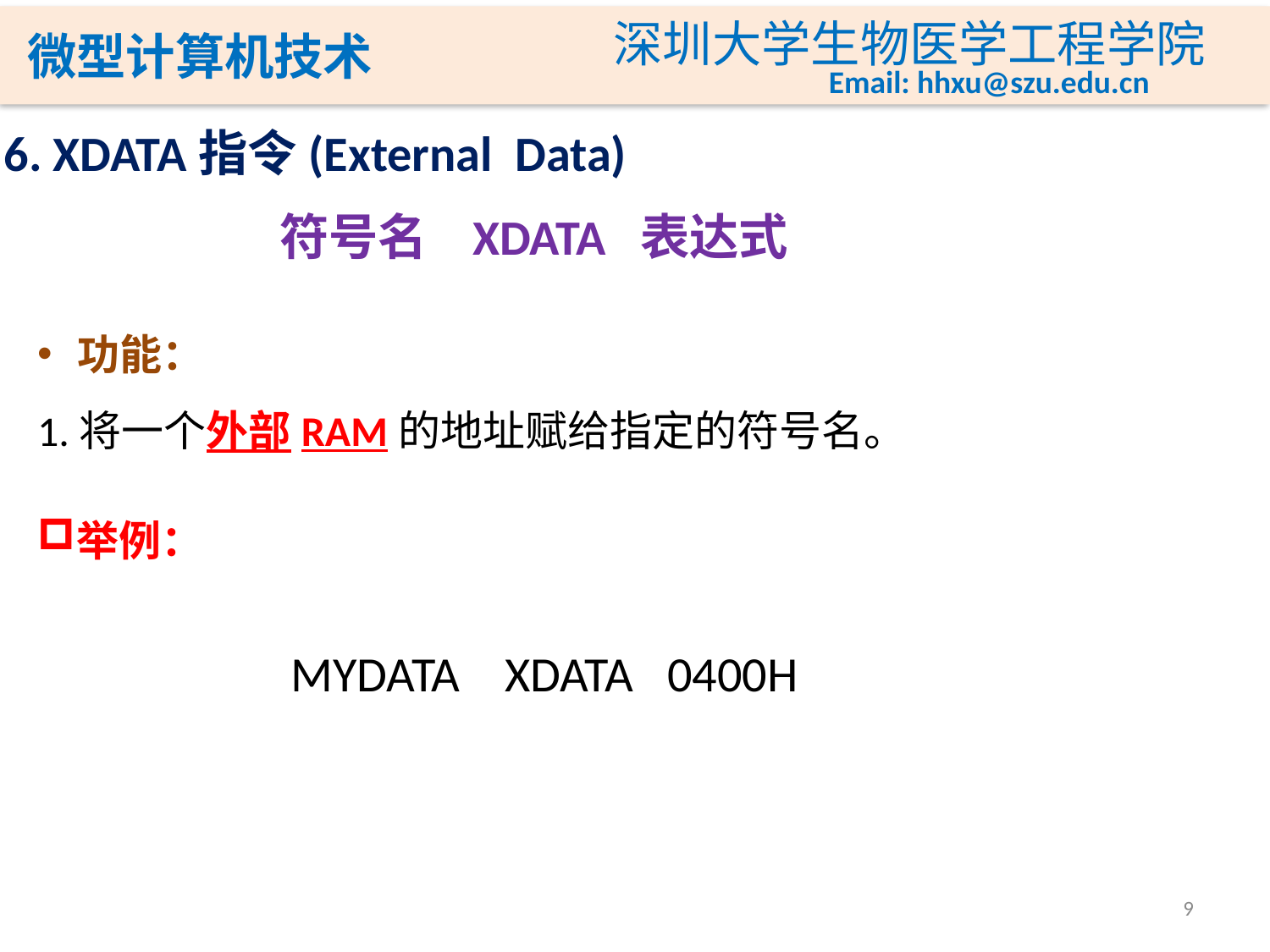

6. XDATA指令(External  Data)
符号名   XDATA  表达式
功能：
1.将一个外部RAM的地址赋给指定的符号名。
举例：
MYDATA    XDATA   0400H
9